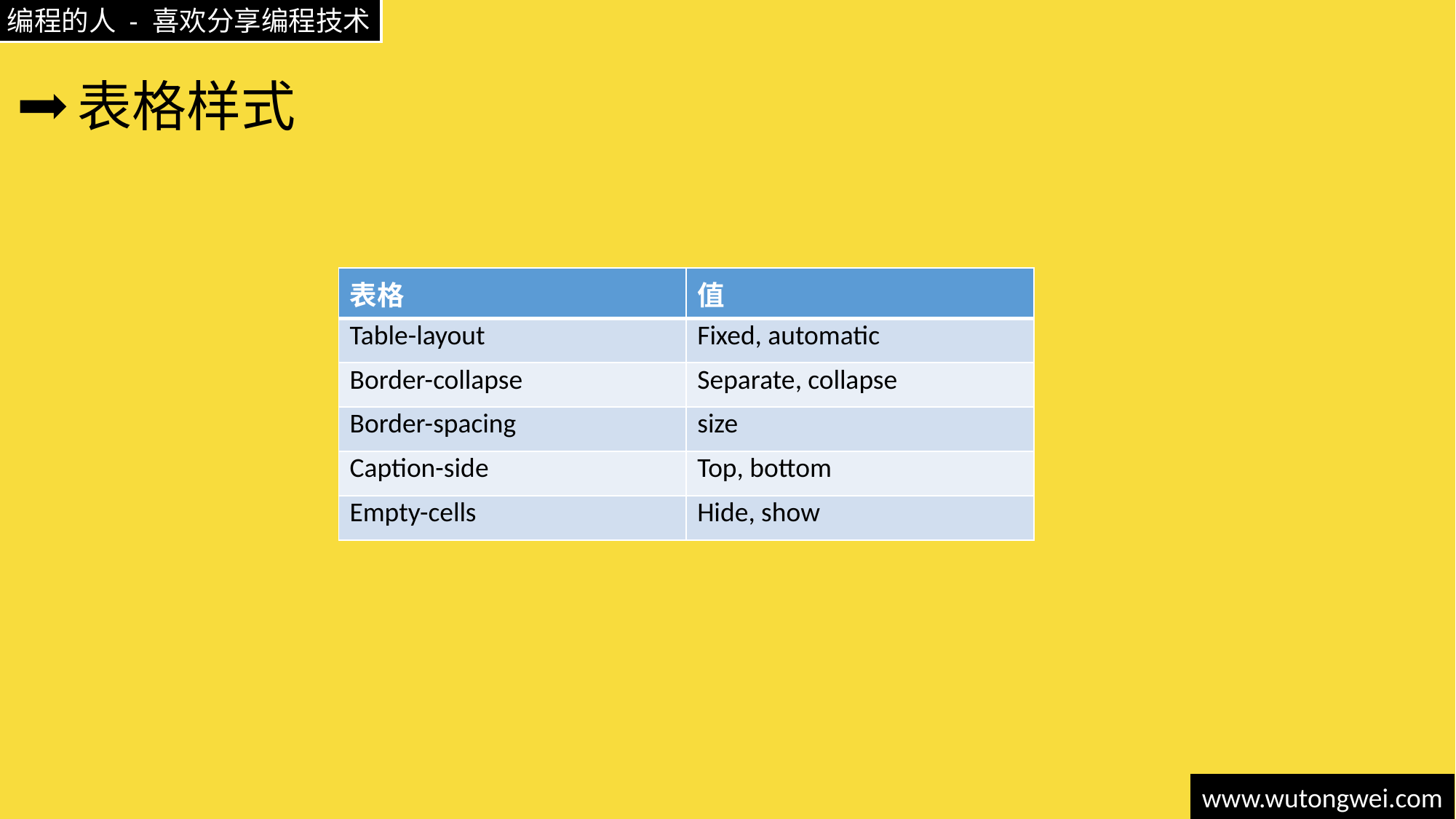

# 表格样式
| 表格 | 值 |
| --- | --- |
| Table-layout | Fixed, automatic |
| Border-collapse | Separate, collapse |
| Border-spacing | size |
| Caption-side | Top, bottom |
| Empty-cells | Hide, show |